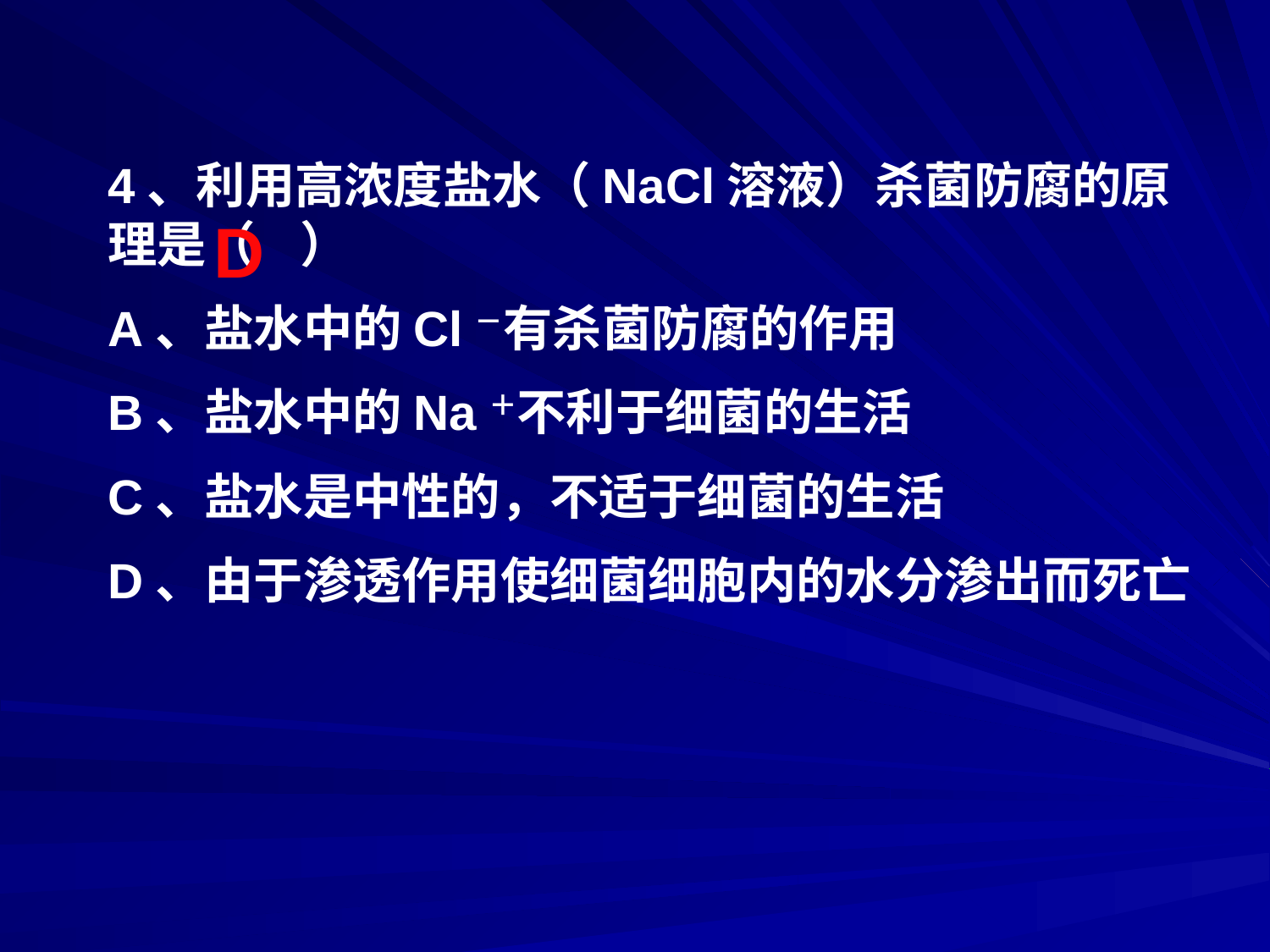

4、利用高浓度盐水（NaCl溶液）杀菌防腐的原理是（    ）
A、盐水中的Cl－有杀菌防腐的作用
B、盐水中的Na＋不利于细菌的生活
C、盐水是中性的，不适于细菌的生活
D、由于渗透作用使细菌细胞内的水分渗出而死亡
D